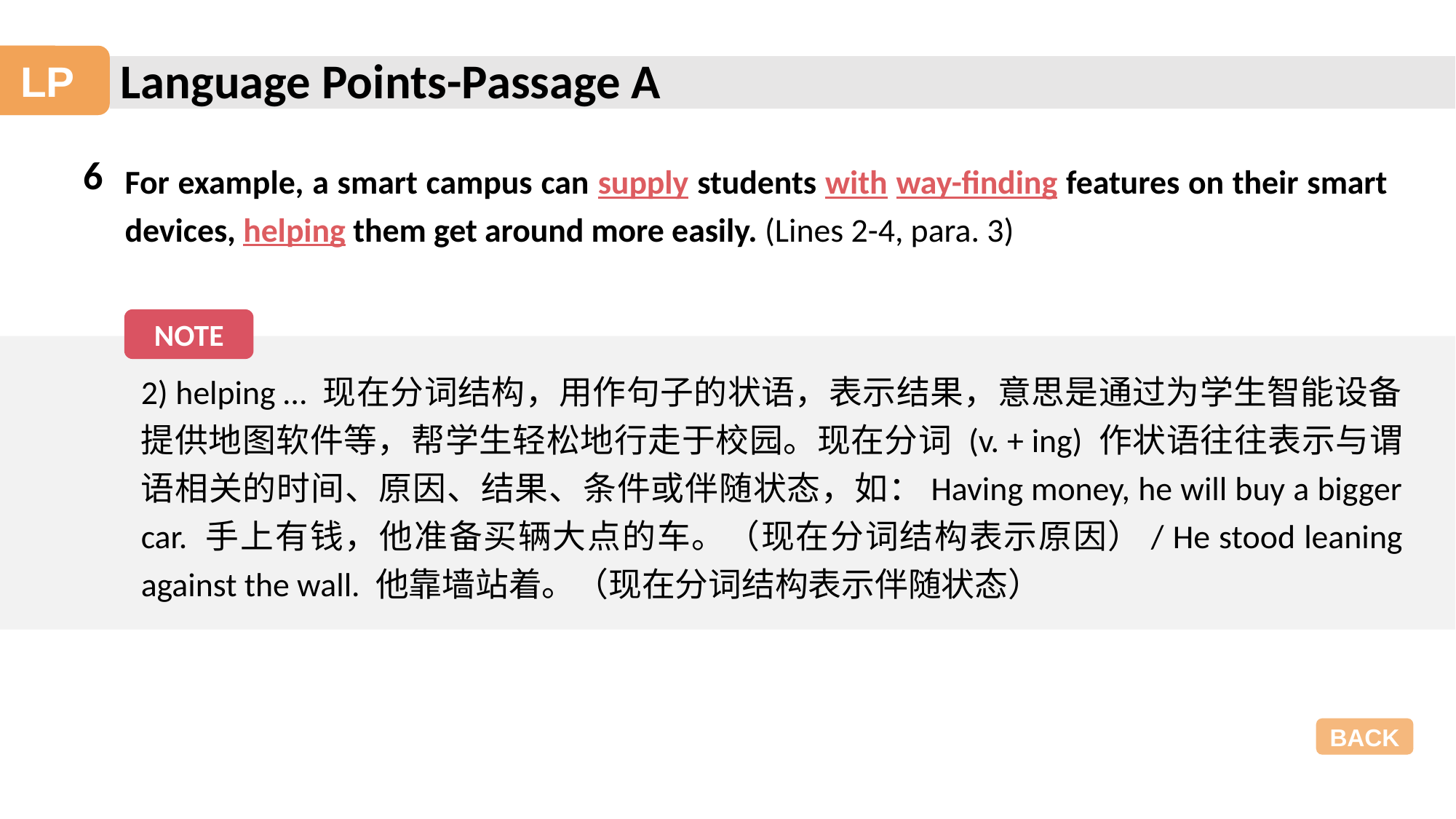

Language Points-Passage A
LP

6
For example, a smart campus can supply students with way-finding features on their smart devices, helping them get around more easily. (Lines 2-4, para. 3)
NOTE

2) helping … 现在分词结构，用作句子的状语，表示结果，意思是通过为学生智能设备提供地图软件等，帮学生轻松地行走于校园。现在分词 (v. + ing) 作状语往往表示与谓语相关的时间、原因、结果、条件或伴随状态，如：Having money, he will buy a bigger car. 手上有钱，他准备买辆大点的车。（现在分词结构表示原因）/ He stood leaning against the wall. 他靠墙站着。（现在分词结构表示伴随状态）
BACK